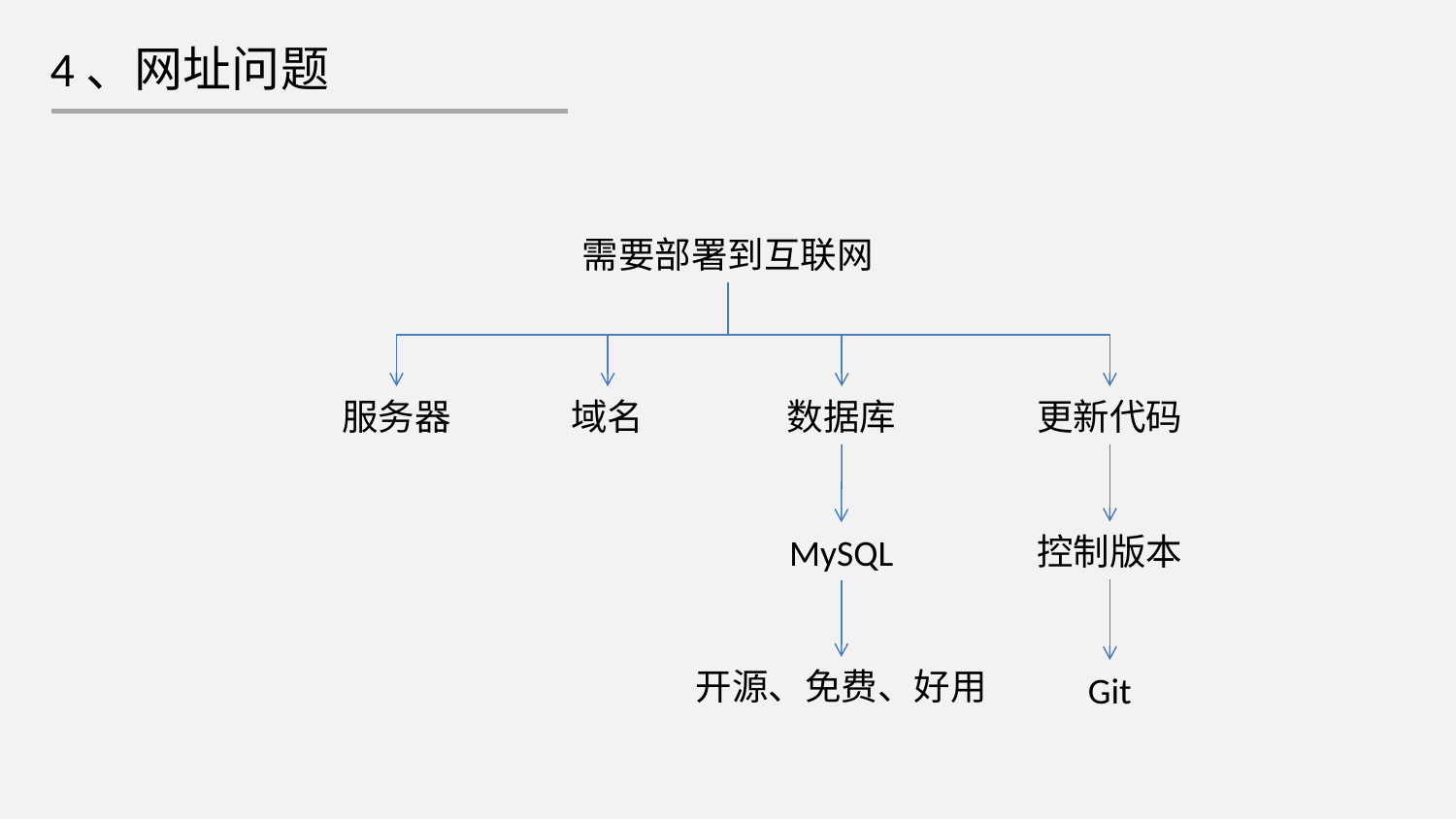

4、网址问题
需要部署到互联网
服务器
域名
数据库
更新代码
控制版本
MySQL
开源、免费、好用
Git